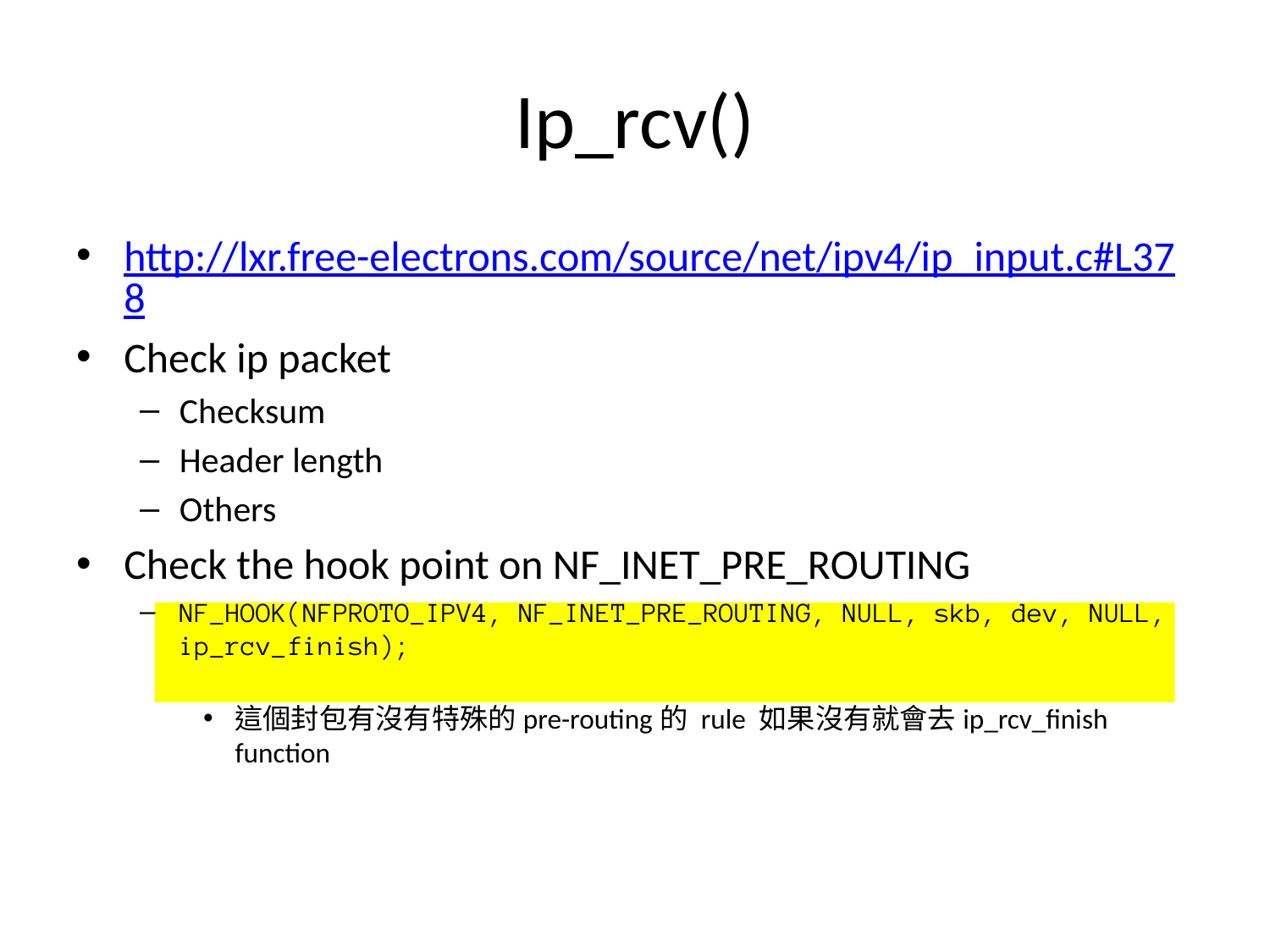

# Ip_rcv()
http://lxr.free-electrons.com/source/net/ipv4/ip_input.c#L378
Check ip packet
Checksum
Header length
Others
Check the hook point on NF_INET_PRE_ROUTING
NF_HOOK(NFPROTO_IPV4, NF_INET_PRE_ROUTING, NULL, skb, dev, NULL, ip_rcv_finish);
這個封包有沒有特殊的pre-routing的 rule 如果沒有就會去ip_rcv_finish function